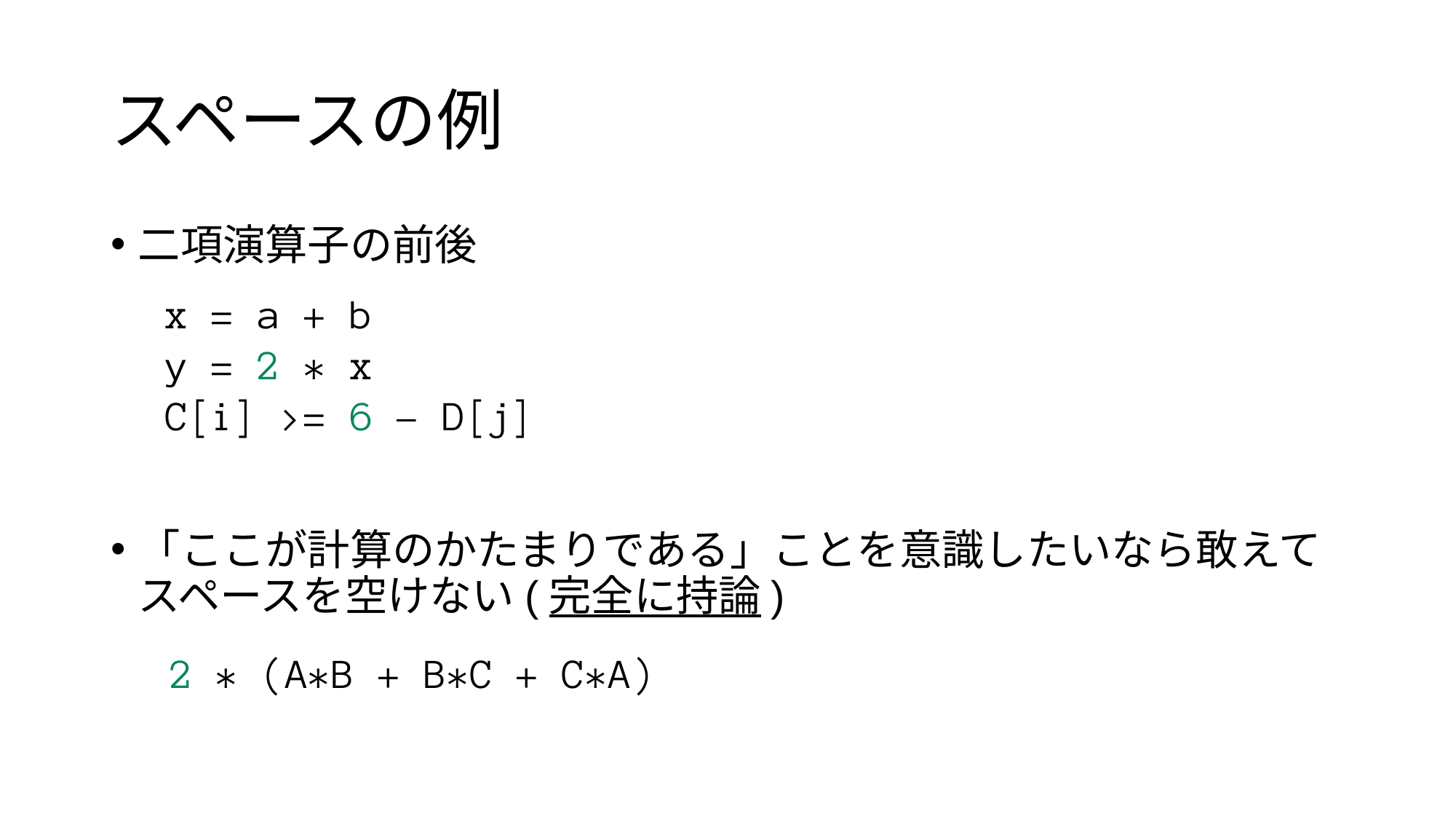

# スペースの例
二項演算子の前後

「ここが計算のかたまりである」ことを意識したいなら敢えてスペースを空けない(完全に持論)

x = a + b
y = 2 * x
C[i] >= 6 – D[j]
2 * (A*B + B*C + C*A)